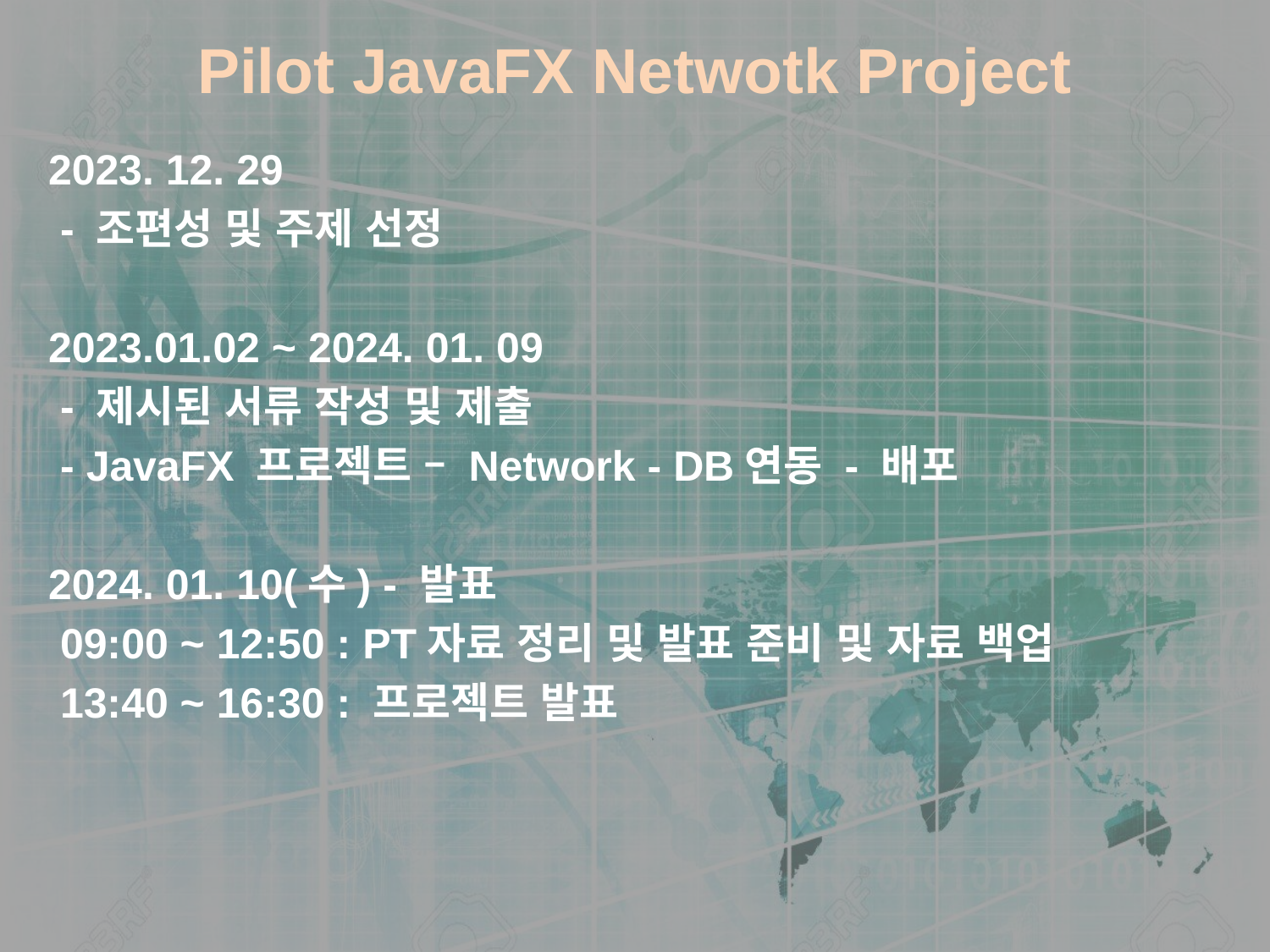

# Pilot JavaFX Netwotk Project
   2023. 12. 29
    - 조편성 및 주제 선정

   2023.01.02 ~ 2024. 01. 09
    - 제시된 서류 작성 및 제출
    - JavaFX 프로젝트 – Network - DB연동 - 배포

   2024. 01. 10(수) - 발표
    09:00 ~ 12:50 : PT자료 정리 및 발표 준비 및 자료 백업
    13:40 ~ 16:30 : 프로젝트 발표